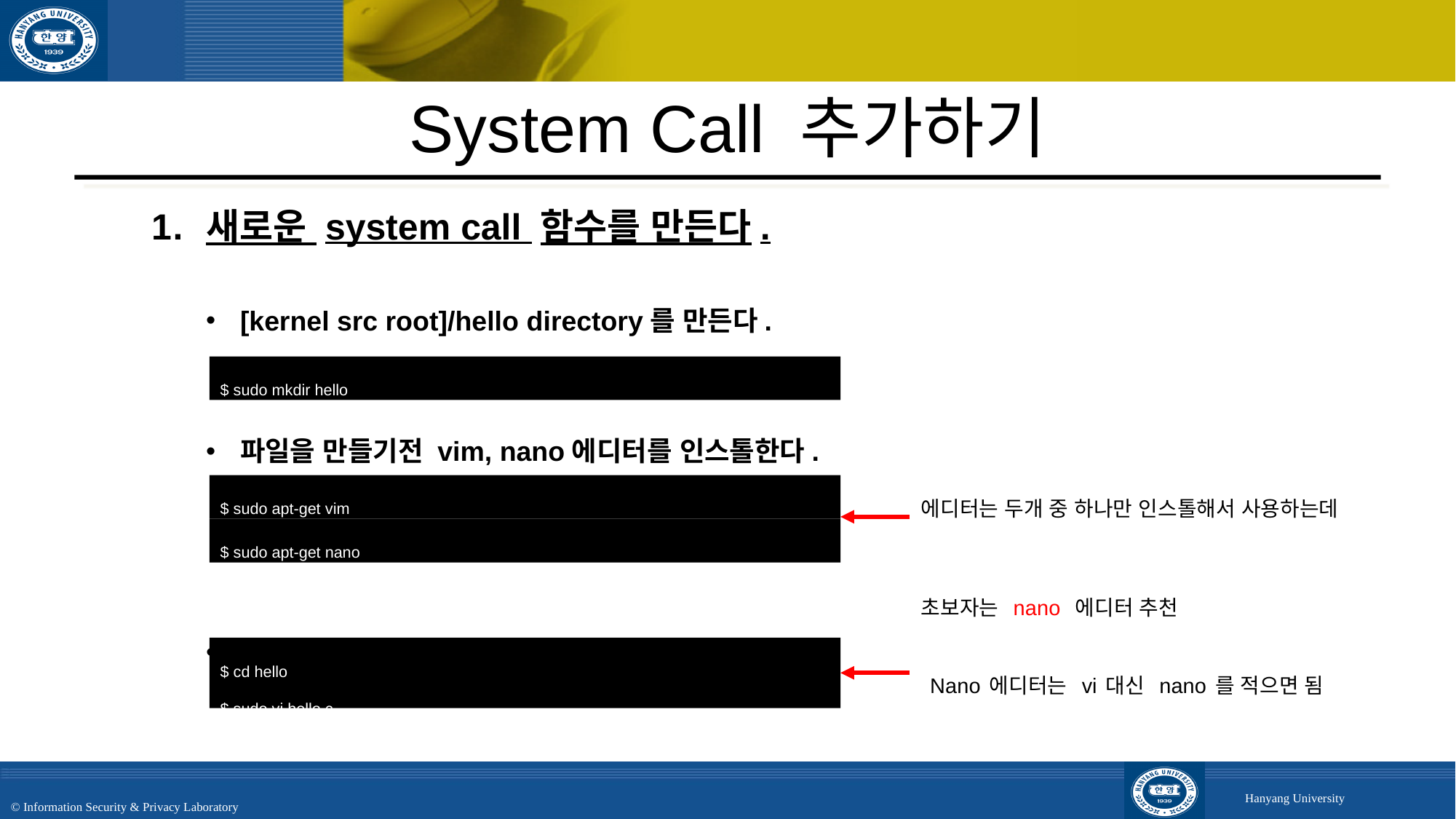

# System Call 추가하기
새로운 system call 함수를 만든다.

[kernel src root]/hello directory를 만든다.

파일을 만들기전 vim, nano에디터를 인스톨한다.

생성한 hello directory에 hello.c 파일을 만든다.

$ sudo mkdir hello
에디터는 두개 중 하나만 인스톨해서 사용하는데

초보자는 nano 에디터 추천

$ sudo apt-get vim
$ sudo apt-get nano
$ cd hello
$ sudo vi hello.c
Nano에디터는 vi대신 nano를 적으면 됨